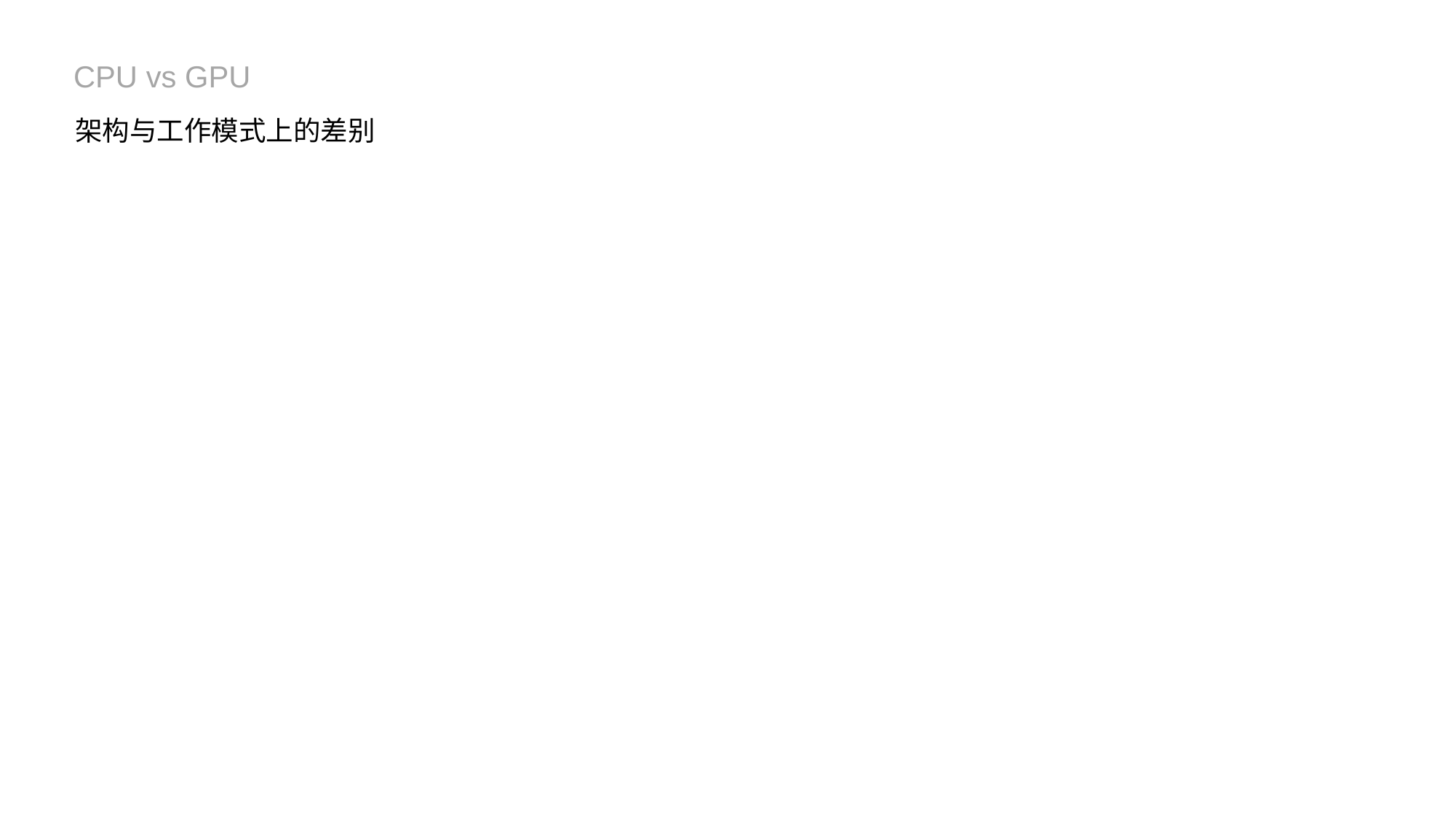

CPU vs GPU
架构与工作模式上的差别
The user can demonstrate on a projector or computer, or presentation and make it

可以处理更多的
渲染任务